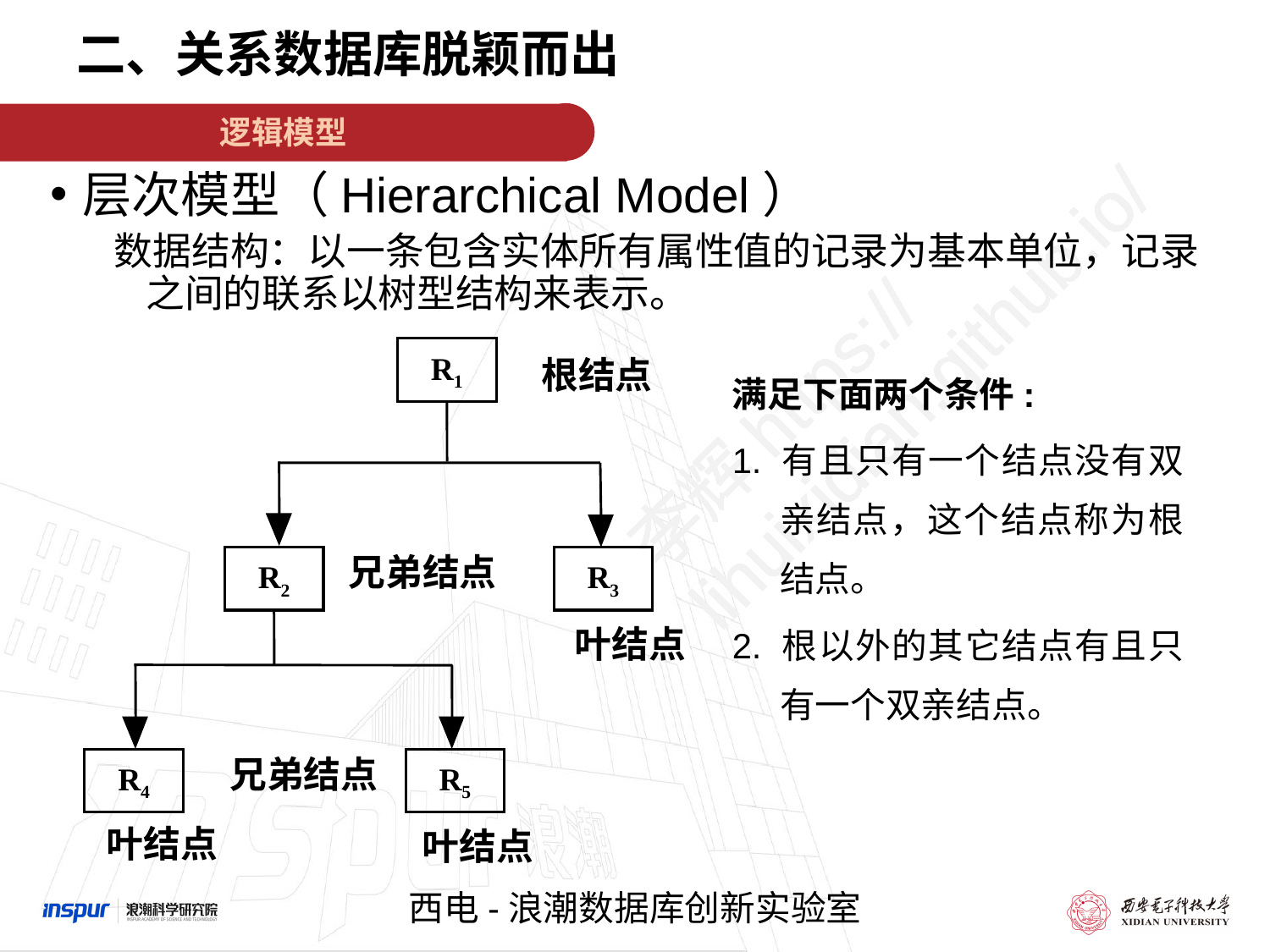

二、关系数据库脱颖而出

逻辑模型
层次模型（Hierarchical Model）
数据结构：以一条包含实体所有属性值的记录为基本单位，记录之间的联系以树型结构来表示。
R1
根结点

R2
R3
兄弟结点

叶结点

R4
R5
兄弟结点
叶结点
叶结点
满足下面两个条件:
1. 有且只有一个结点没有双亲结点，这个结点称为根结点。
2. 根以外的其它结点有且只有一个双亲结点。